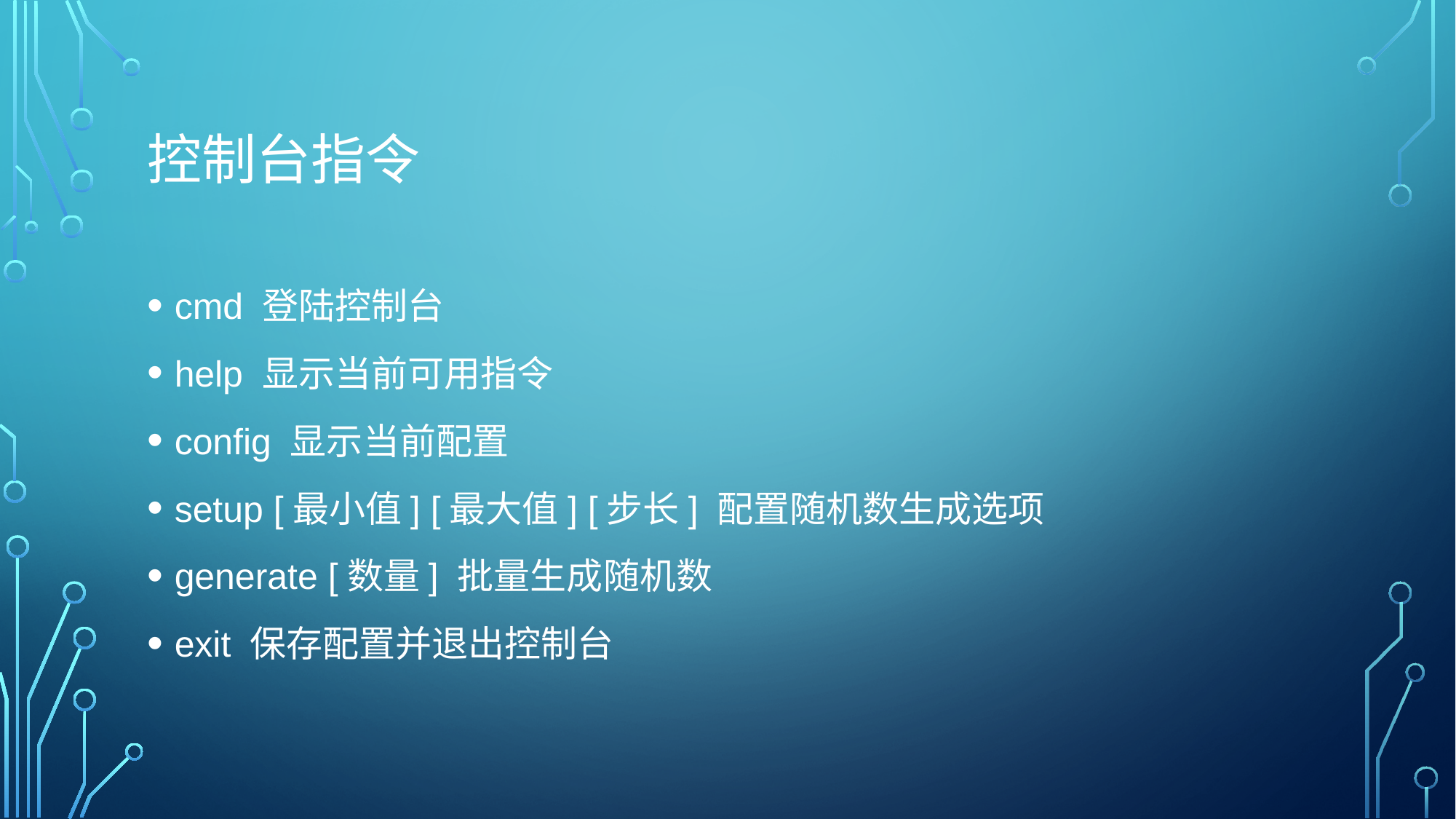

# 控制台指令
cmd 登陆控制台
help 显示当前可用指令
config 显示当前配置
setup [最小值] [最大值] [步长] 配置随机数生成选项
generate [数量] 批量生成随机数
exit 保存配置并退出控制台